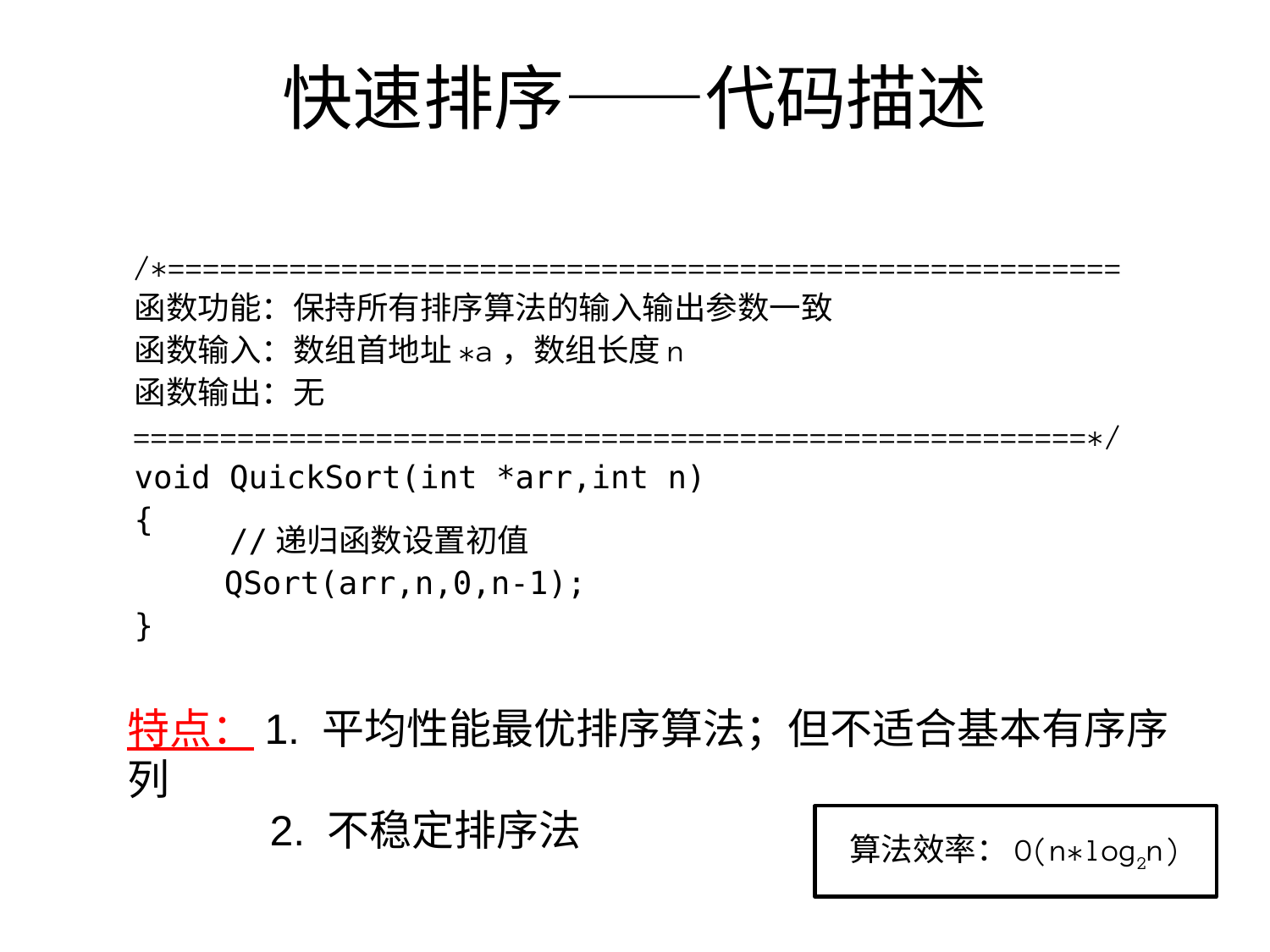

# 快速排序——代码描述
/*=======================================================

函数功能：保持所有排序算法的输入输出参数一致

函数输入：数组首地址*a，数组长度n

函数输出：无

=======================================================*/

void QuickSort(int *arr,int n)

{
     //递归函数设置初值

	QSort(arr,n,0,n-1);

}
特点：1. 平均性能最优排序算法；但不适合基本有序序列
            2. 不稳定排序法

算法效率：O(n*log2n)